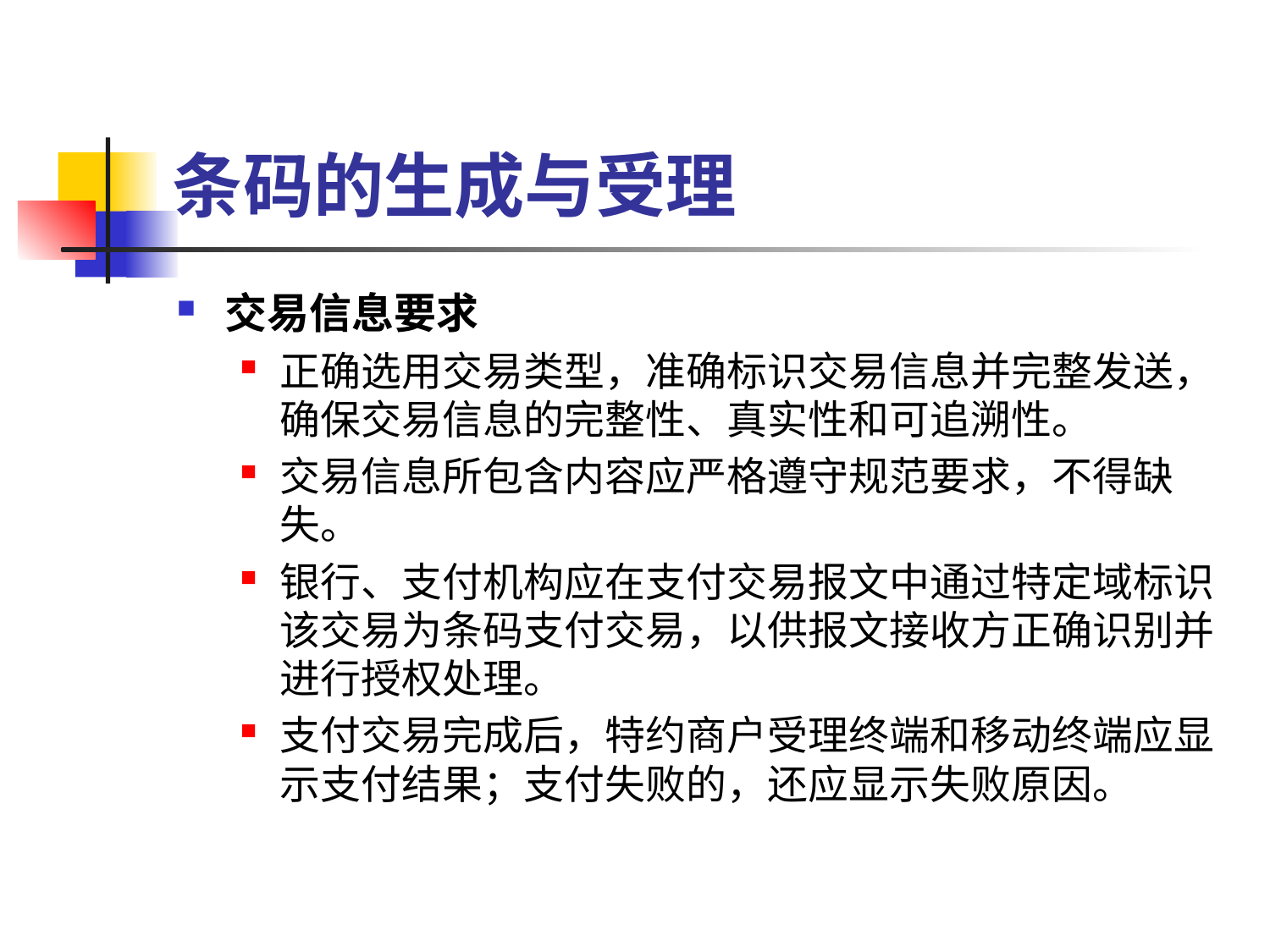

# 条码的生成与受理
交易信息要求
正确选用交易类型，准确标识交易信息并完整发送，确保交易信息的完整性、真实性和可追溯性。
交易信息所包含内容应严格遵守规范要求，不得缺失。
银行、支付机构应在支付交易报文中通过特定域标识该交易为条码支付交易，以供报文接收方正确识别并进行授权处理。
支付交易完成后，特约商户受理终端和移动终端应显示支付结果；支付失败的，还应显示失败原因。